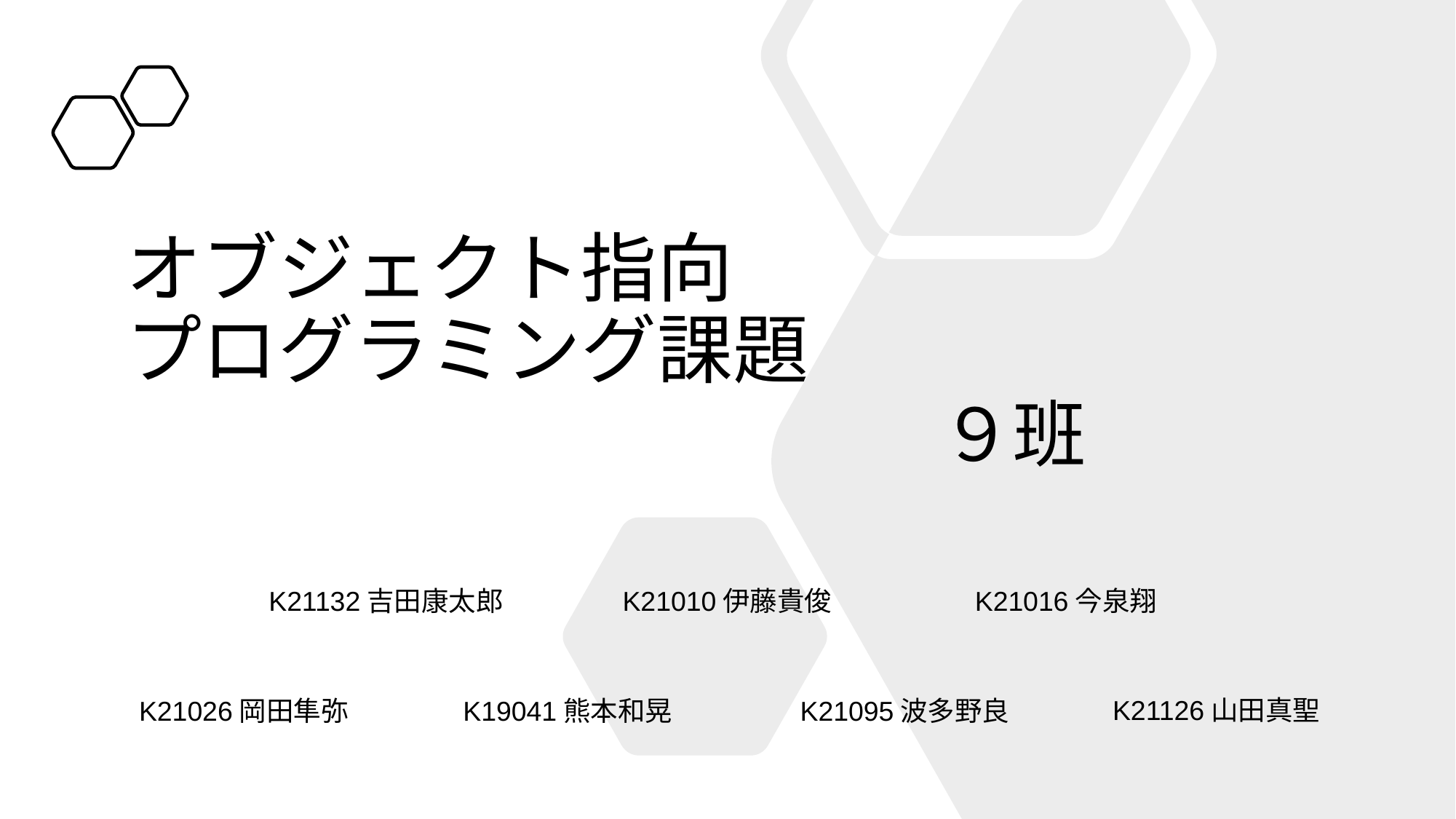

# オブジェクト指向 プログラミング課題
９班
K21132吉田康太郎
K21010伊藤貴俊
K21016今泉翔
K21126山田真聖
K21026岡田隼弥
K19041熊本和晃
K21095波多野良